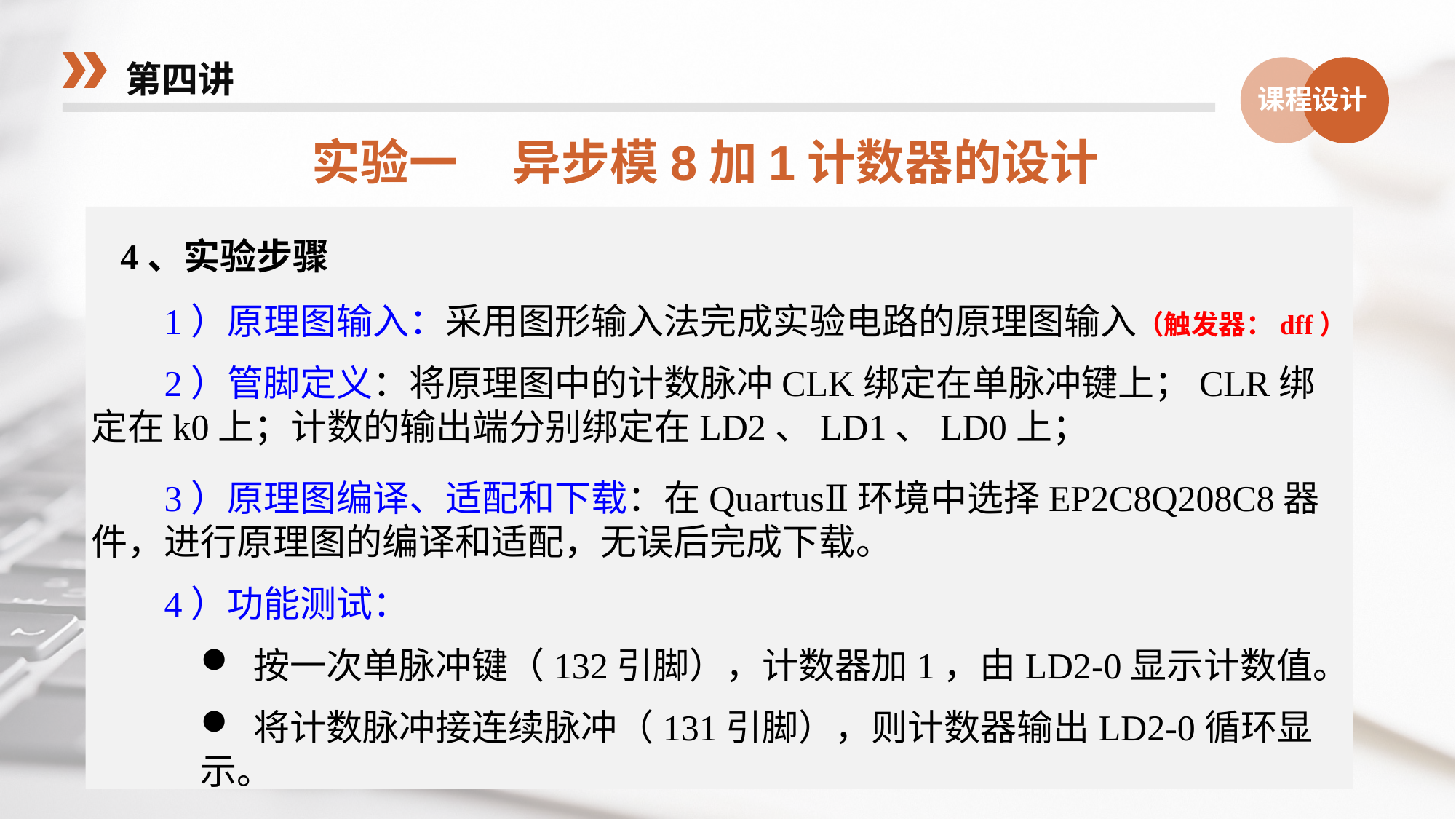

第四讲

课程设计

实验一     异步模8加1计数器的设计

4、实验步骤
        1）原理图输入：采用图形输入法完成实验电路的原理图输入（触发器：dff）
        2）管脚定义：将原理图中的计数脉冲CLK绑定在单脉冲键上；CLR绑定在k0上；计数的输出端分别绑定在LD2、LD1、LD0上；
        3）原理图编译、适配和下载：在QuartusⅡ环境中选择EP2C8Q208C8器件，进行原理图的编译和适配，无误后完成下载。
        4）功能测试：
 按一次单脉冲键（132引脚），计数器加1，由LD2-0显示计数值。
 将计数脉冲接连续脉冲（131引脚），则计数器输出LD2-0循环显示。